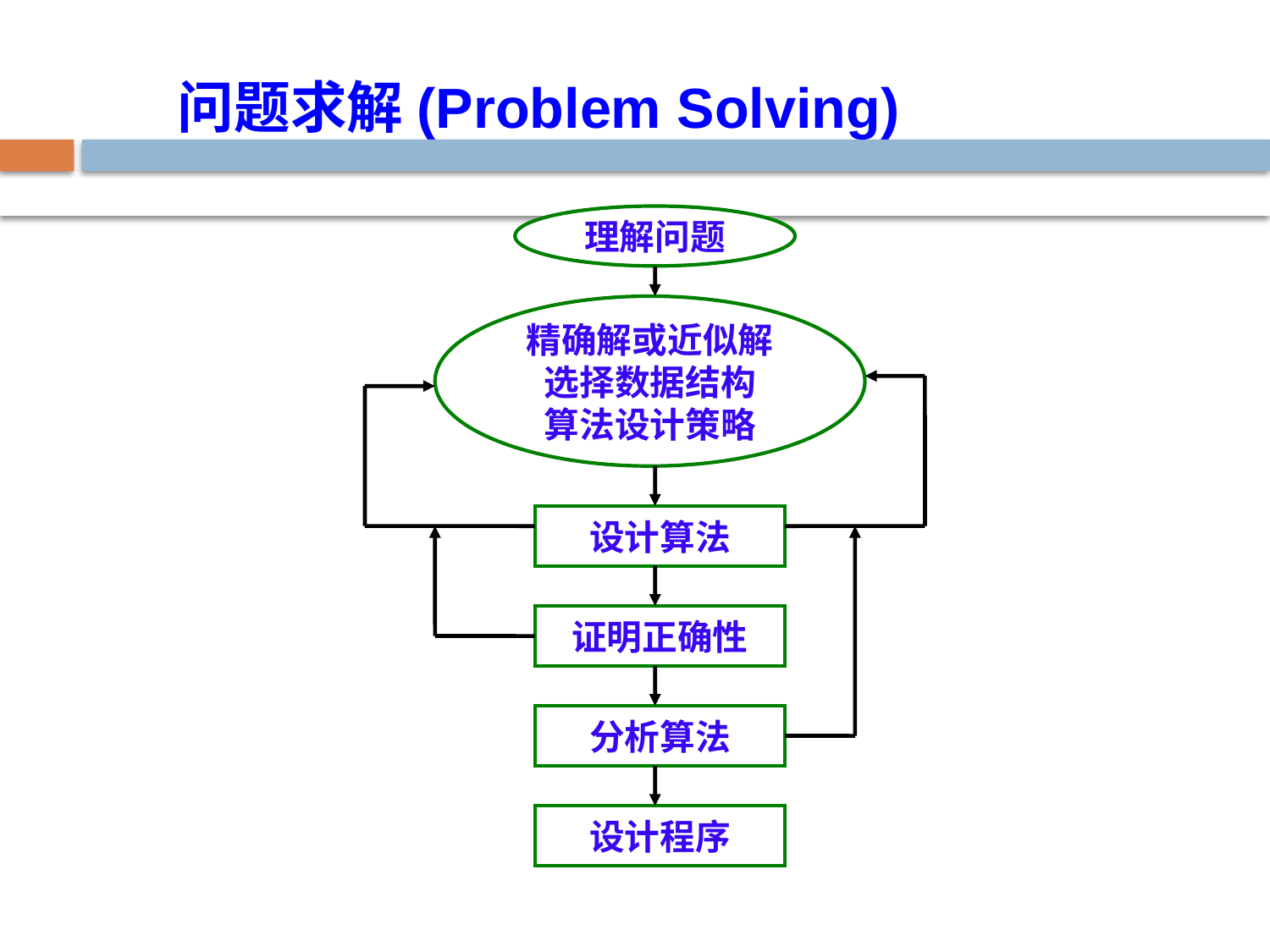

# 问题求解(Problem Solving)

证明正确性
分析算法
设计程序
理解问题

精确解或近似解
选择数据结构
算法设计策略

设计算法